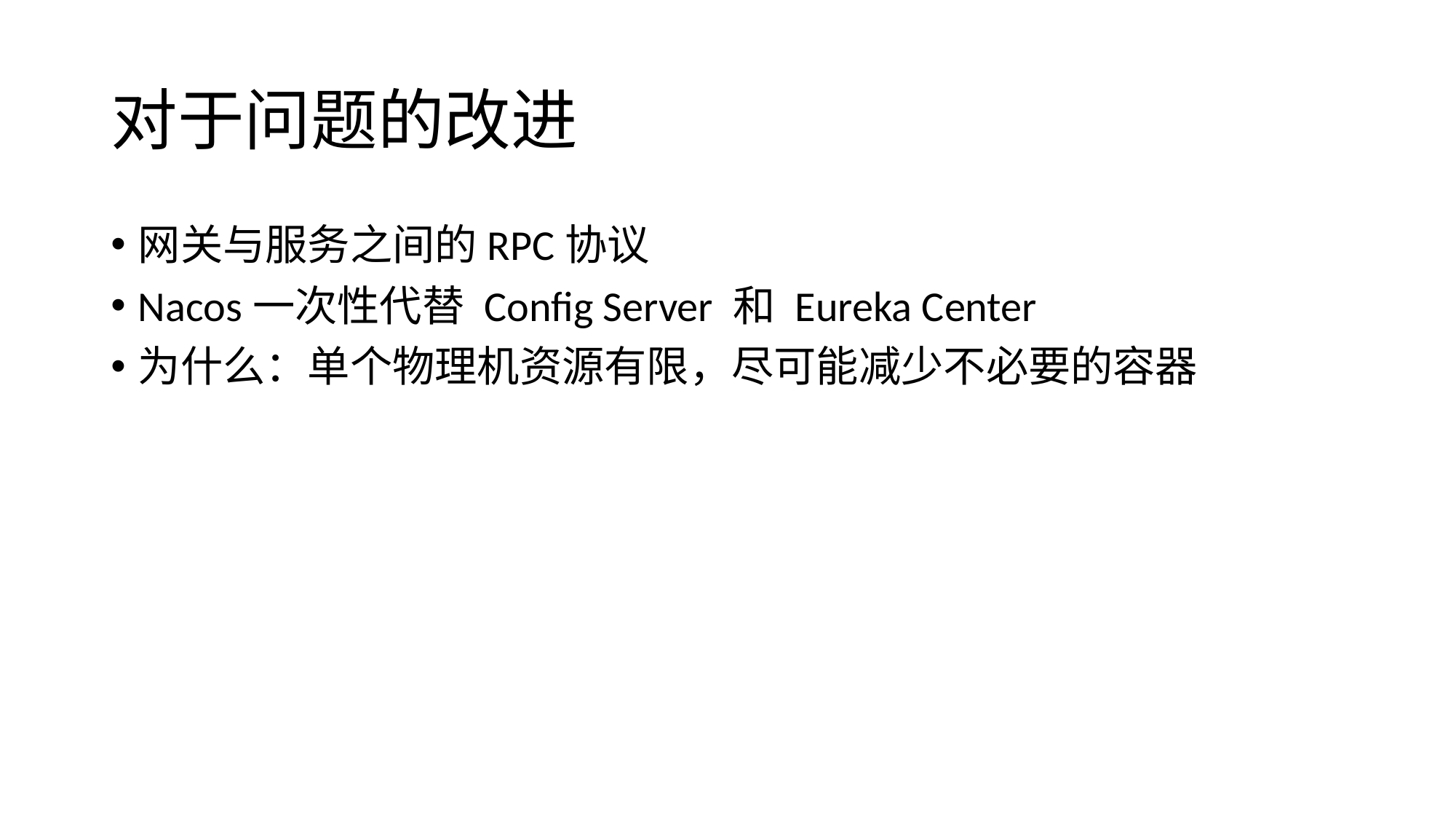

# 对于问题的改进
网关与服务之间的RPC协议
Nacos一次性代替 Config Server 和 Eureka Center
为什么：单个物理机资源有限，尽可能减少不必要的容器